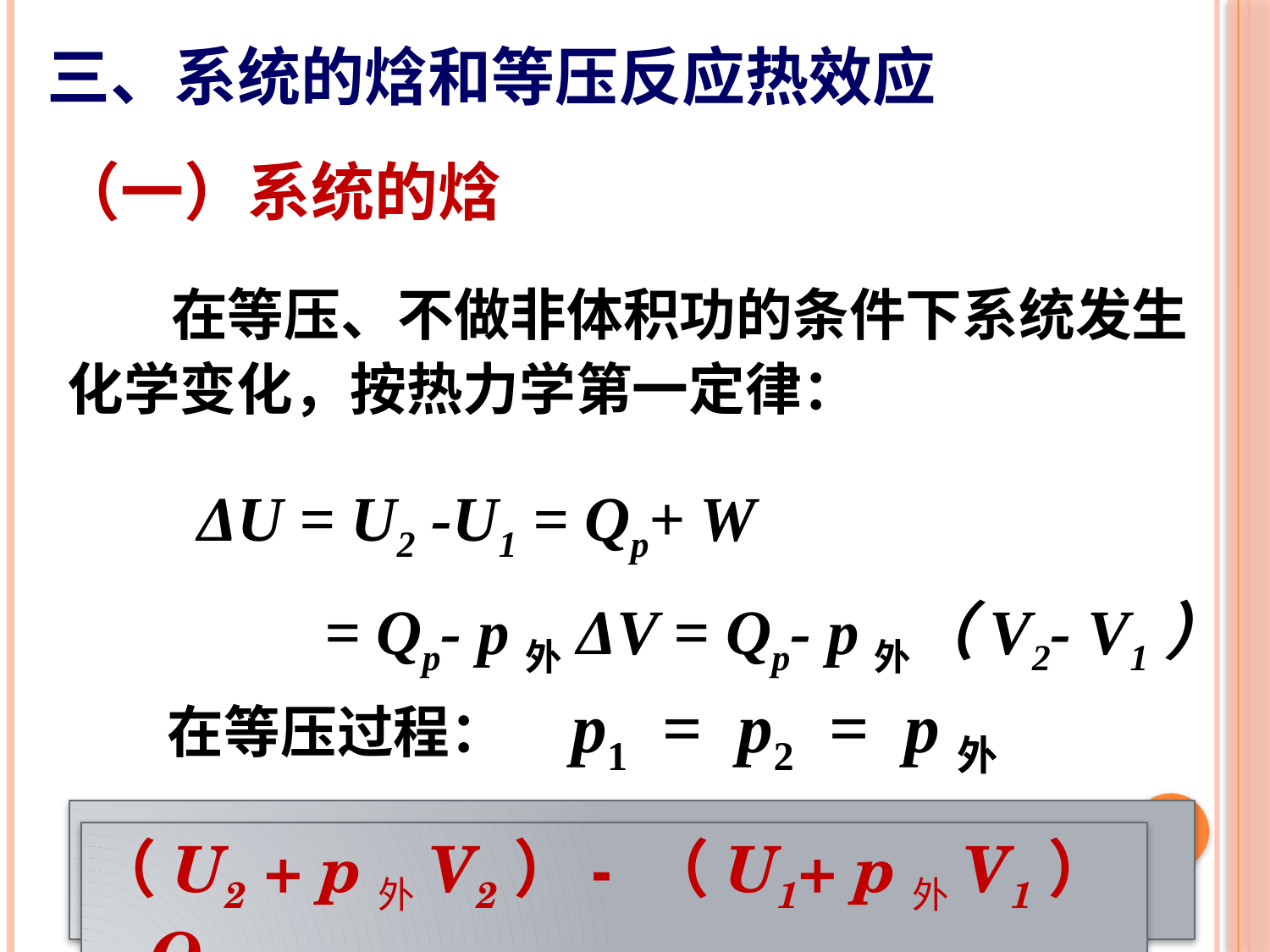

三、系统的焓和等压反应热效应
（一）系统的焓
       在等压、不做非体积功的条件下系统发生化学变化，按热力学第一定律：
ΔU = U2 -U1 = Qp+ W
        = Qp- p外ΔV = Qp- p外（V2- V1）
在等压过程：    p1  =  p2  =  p外

（U2 + p外V2）- （U1+ p外V1）= Qp
55